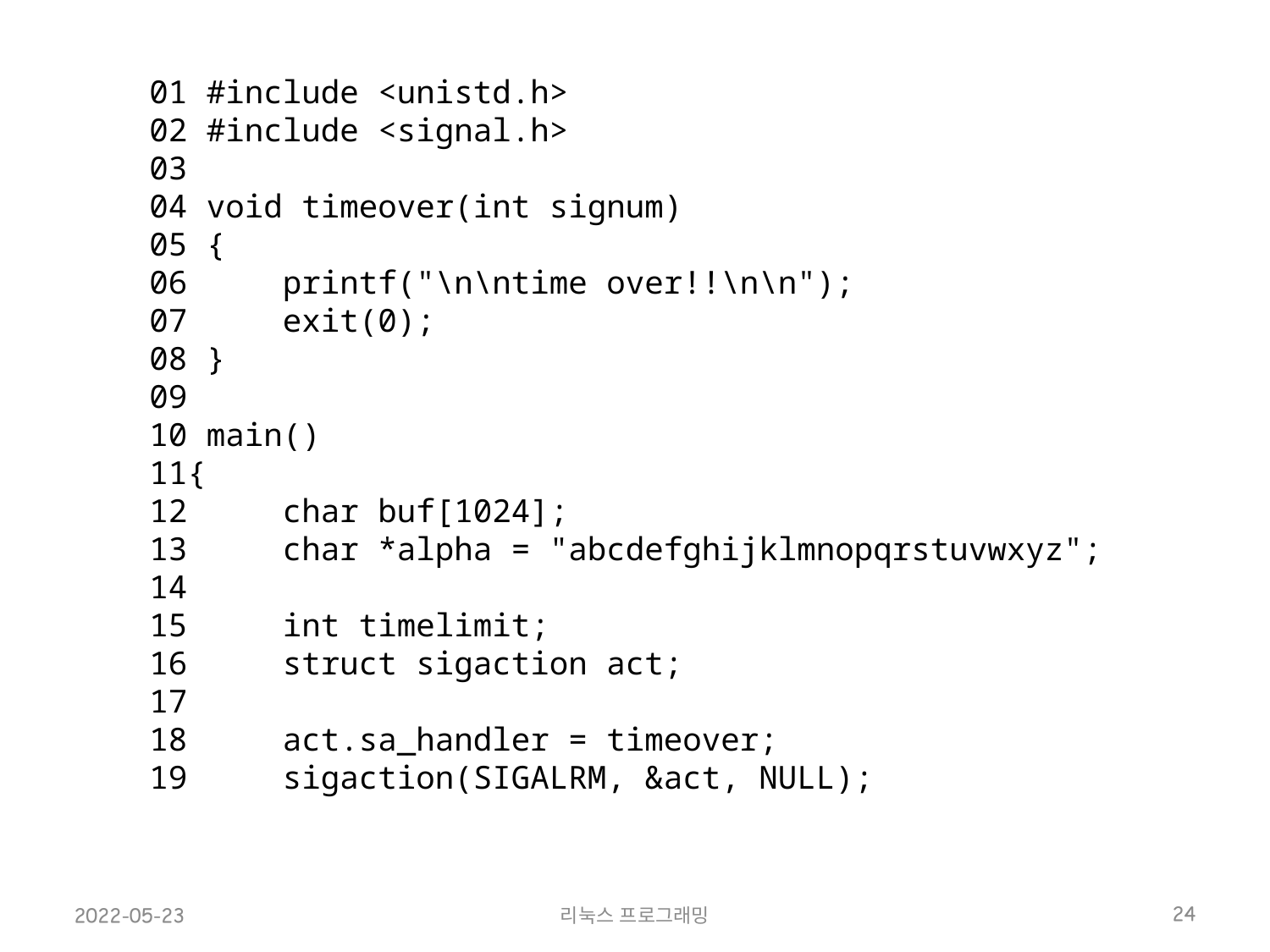

01 #include <unistd.h>
02 #include <signal.h>
03
04 void timeover(int signum)
05 {
06     printf("\n\ntime over!!\n\n");
07     exit(0);
08 }
09
10 main()
11{
12     char buf[1024];
13     char *alpha = "abcdefghijklmnopqrstuvwxyz";
14
15     int timelimit;
16     struct sigaction act;
17
18     act.sa_handler = timeover;
19     sigaction(SIGALRM, &act, NULL);
2022-05-23
리눅스 프로그래밍
24